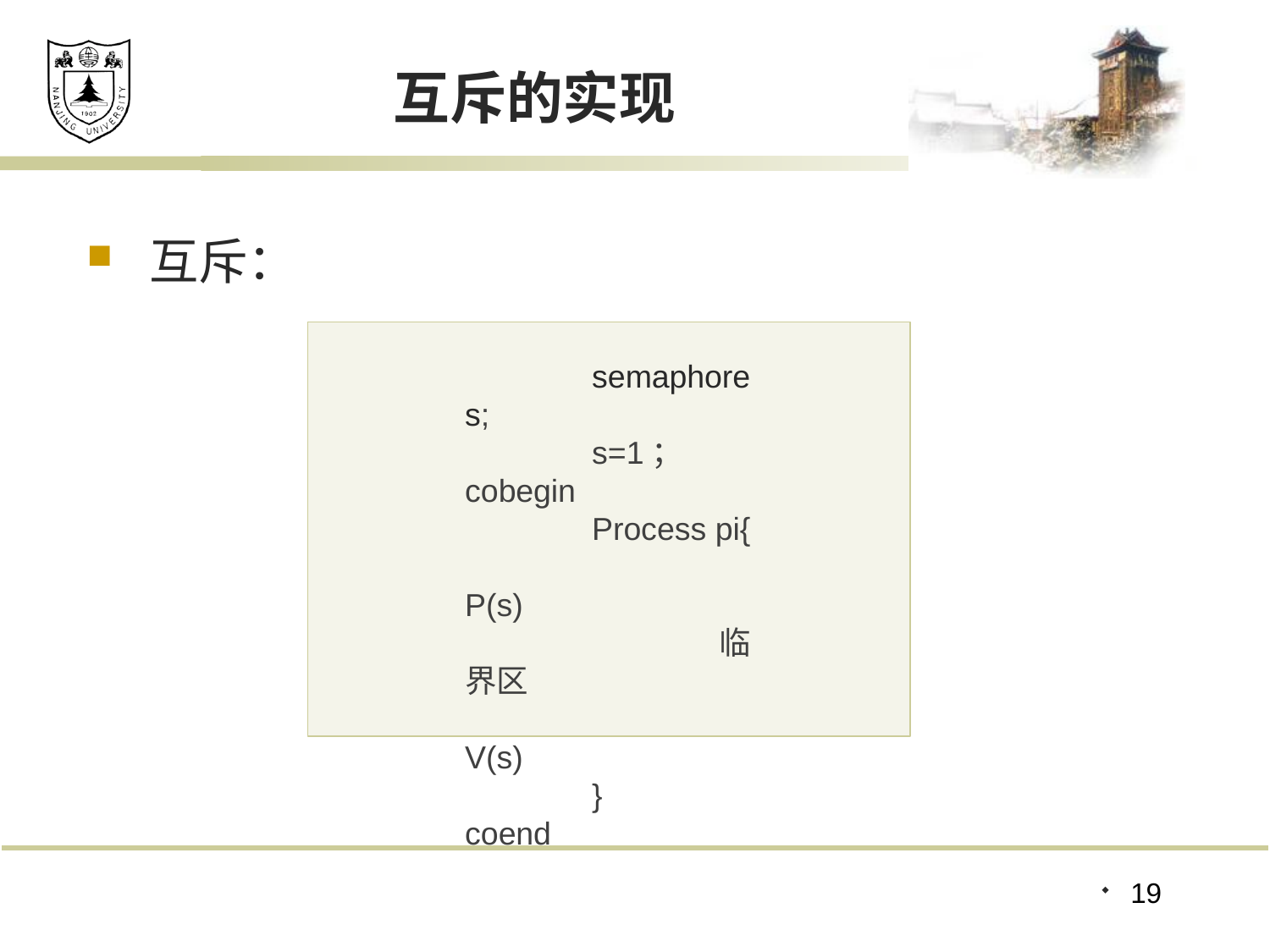

# 互斥的实现
互斥：

	semaphore s;
	s=1；
cobegin
	Process pi{
		P(s)
		临界区
		V(s)
	}
coend
19